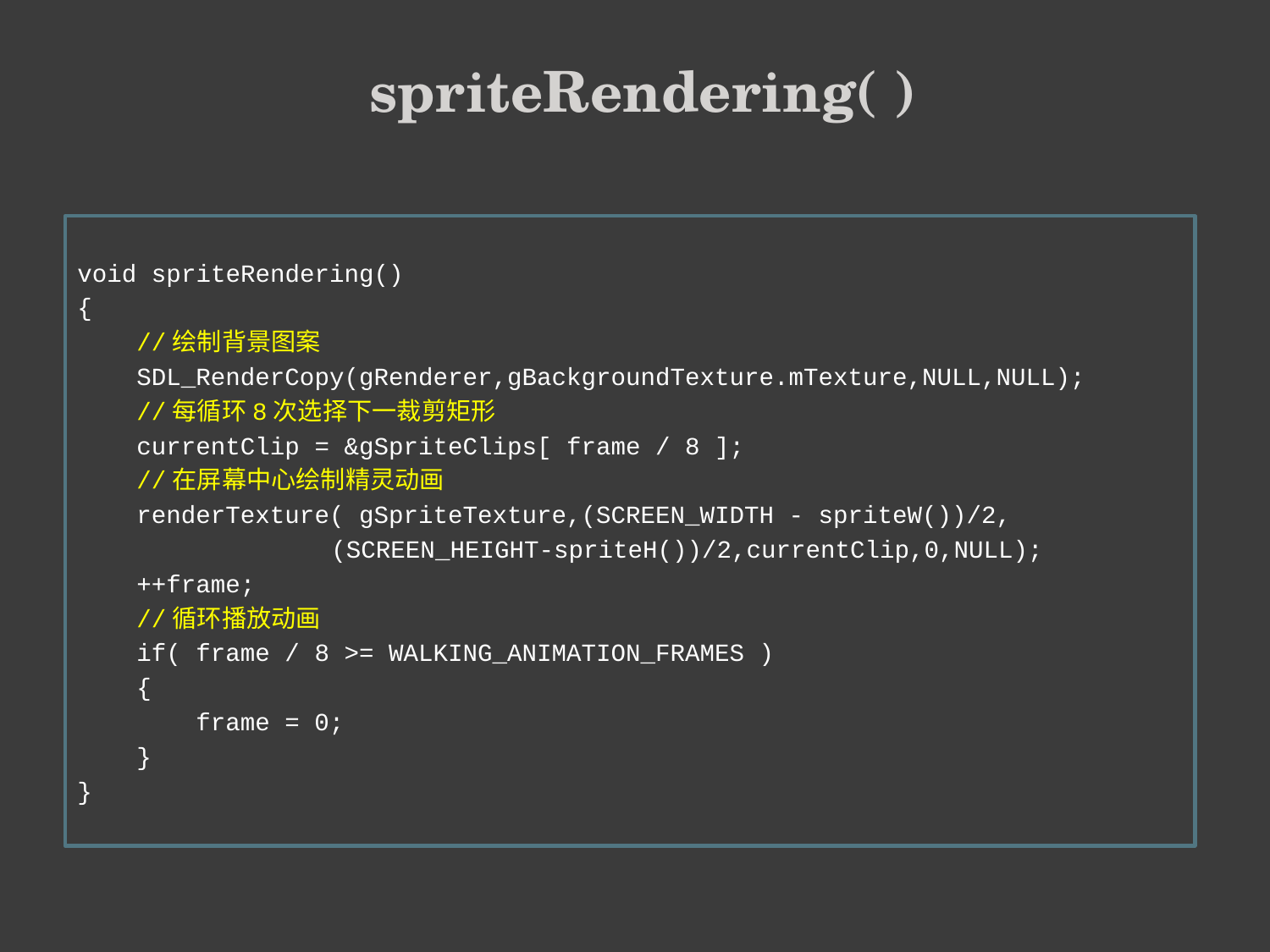

spriteRendering( )
void spriteRendering()
{
    //绘制背景图案
    SDL_RenderCopy(gRenderer,gBackgroundTexture.mTexture,NULL,NULL);
    //每循环8次选择下一裁剪矩形
    currentClip = &gSpriteClips[ frame / 8 ];
    //在屏幕中心绘制精灵动画
    renderTexture( gSpriteTexture,(SCREEN_WIDTH - spriteW())/2,
		(SCREEN_HEIGHT-spriteH())/2,currentClip,0,NULL);
    ++frame;
    //循环播放动画
    if( frame / 8 >= WALKING_ANIMATION_FRAMES )
    {
        frame = 0;
    }
}